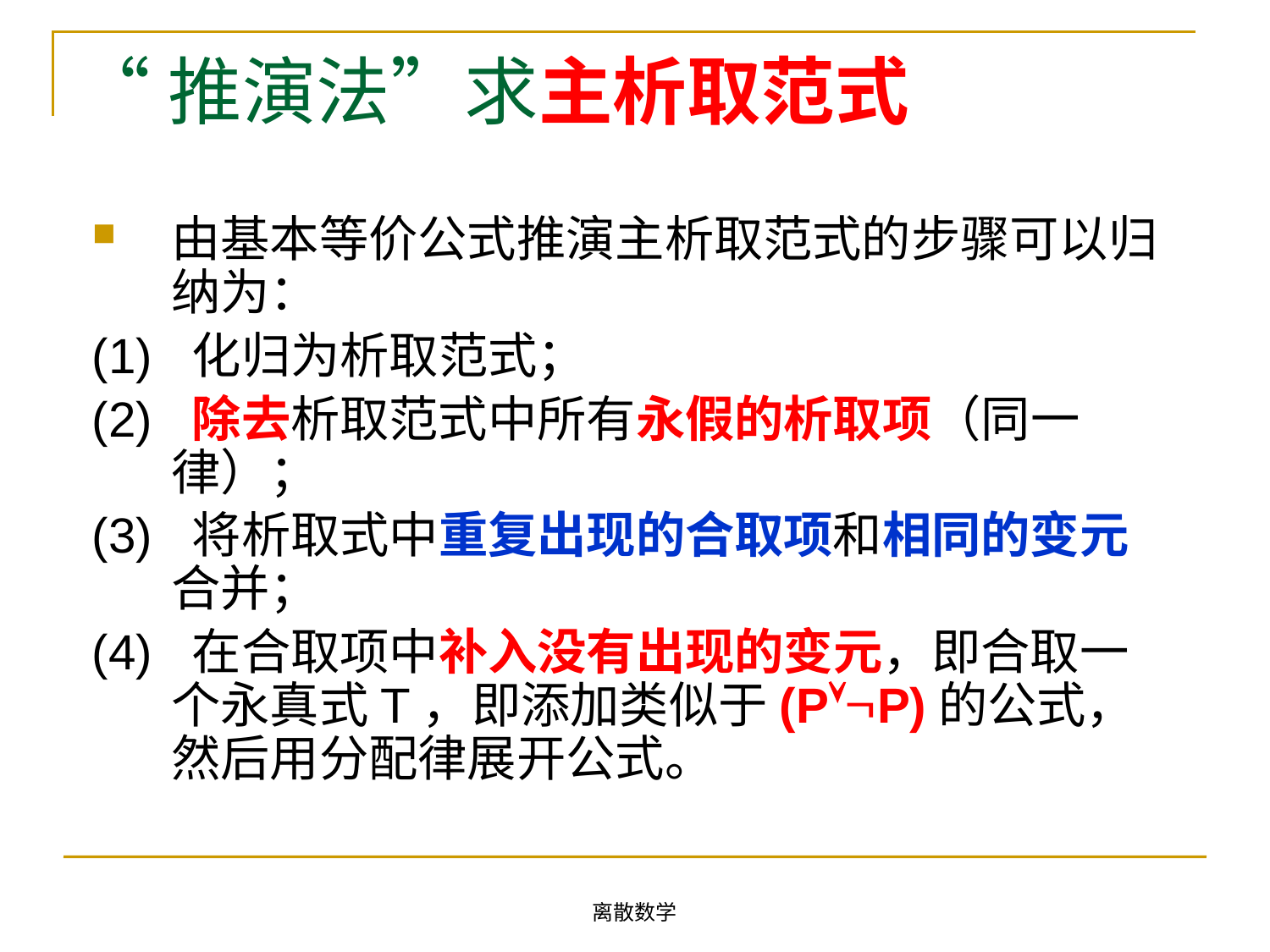

# “推演法”求主析取范式
由基本等价公式推演主析取范式的步骤可以归纳为：
(1)  化归为析取范式；
(2)  除去析取范式中所有永假的析取项（同一律）；
(3)  将析取式中重复出现的合取项和相同的变元合并；
(4)  在合取项中补入没有出现的变元，即合取一个永真式T，即添加类似于(P∨¬P)的公式，然后用分配律展开公式。

109
离散数学